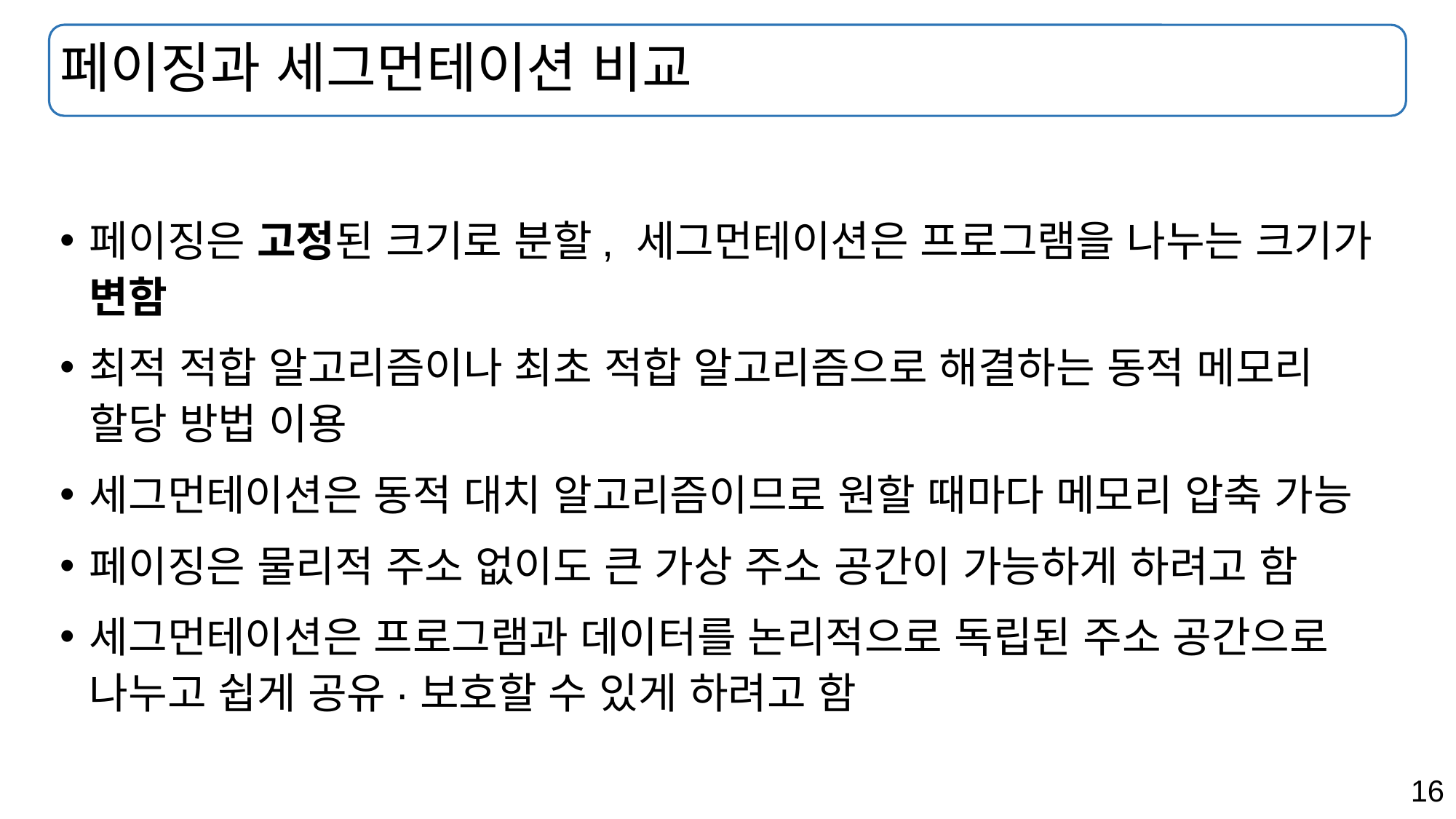

# 페이징과 세그먼테이션 비교

페이징은 고정된 크기로 분할, 세그먼테이션은 프로그램을 나누는 크기가 변함
최적 적합 알고리즘이나 최초 적합 알고리즘으로 해결하는 동적 메모리 할당 방법 이용
세그먼테이션은 동적 대치 알고리즘이므로 원할 때마다 메모리 압축 가능
페이징은 물리적 주소 없이도 큰 가상 주소 공간이 가능하게 하려고 함
세그먼테이션은 프로그램과 데이터를 논리적으로 독립된 주소 공간으로 나누고 쉽게 공유·보호할 수 있게 하려고 함